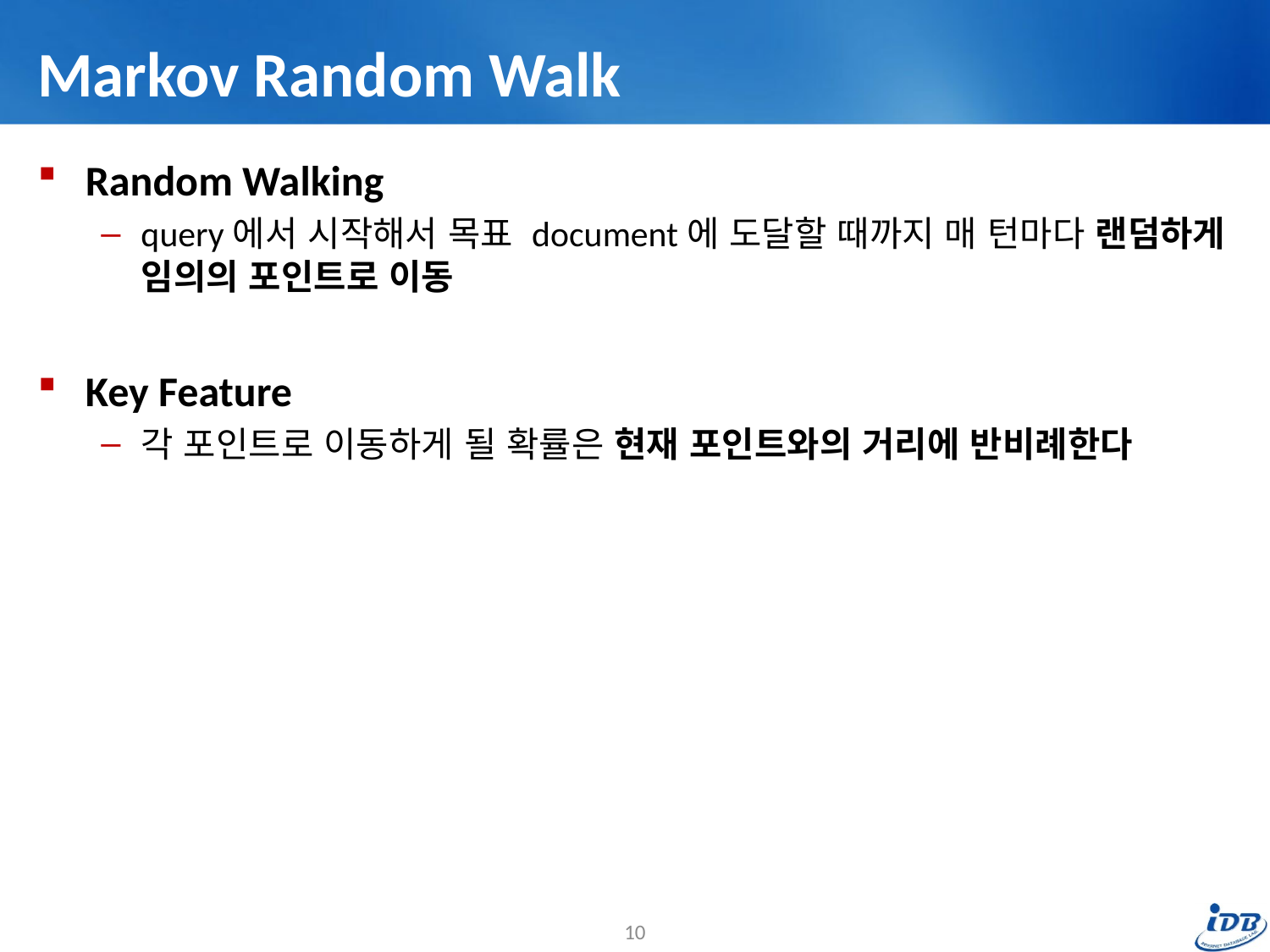

# Markov Random Walk
Random Walking
query에서 시작해서 목표 document에 도달할 때까지 매 턴마다 랜덤하게 임의의 포인트로 이동

Key Feature
각 포인트로 이동하게 될 확률은 현재 포인트와의 거리에 반비례한다
10